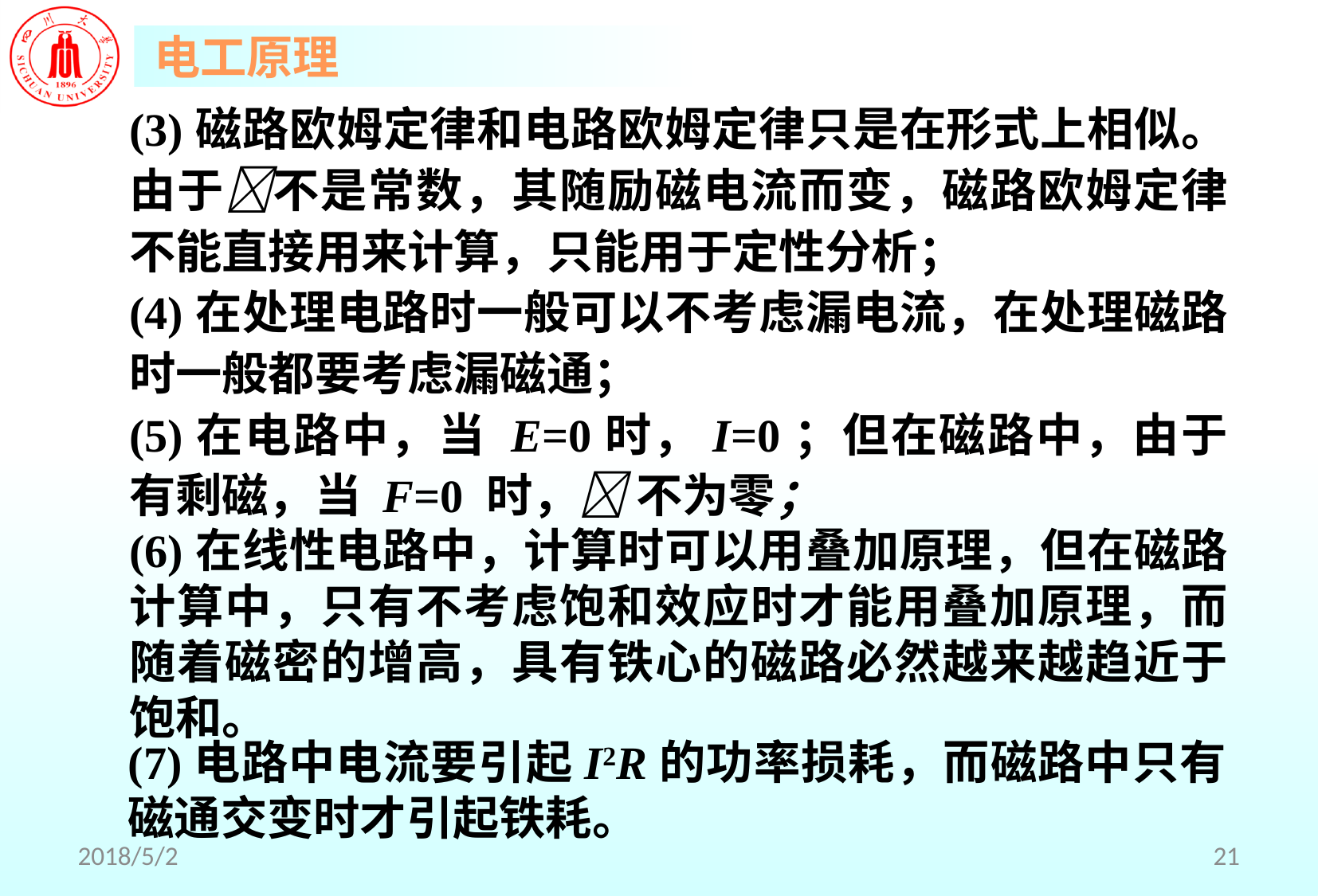

(3)磁路欧姆定律和电路欧姆定律只是在形式上相似。由于μ不是常数，其随励磁电流而变，磁路欧姆定律不能直接用来计算，只能用于定性分析；
(4)在处理电路时一般可以不考虑漏电流，在处理磁路时一般都要考虑漏磁通；
(5)在电路中，当 E=0时，I=0；但在磁路中，由于有剩磁，当 F=0 时，Φ 不为零；
(6)在线性电路中，计算时可以用叠加原理，但在磁路计算中，只有不考虑饱和效应时才能用叠加原理，而随着磁密的增高，具有铁心的磁路必然越来越趋近于饱和。
(7)电路中电流要引起I2R的功率损耗，而磁路中只有磁通交变时才引起铁耗。
2018/5/2
21